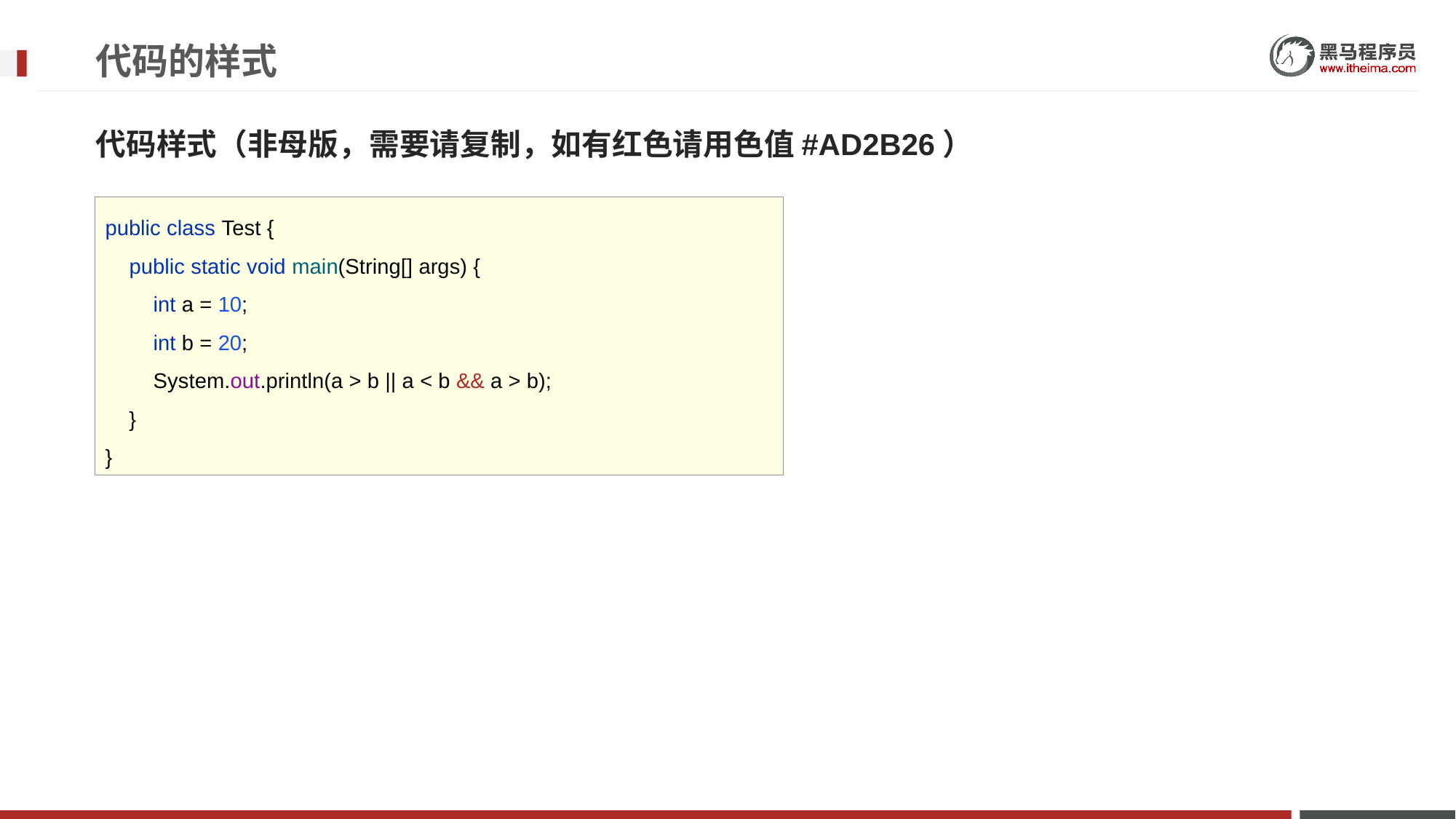

# 代码的样式
代码样式（非母版，需要请复制，如有红色请用色值#AD2B26）
public class Test {
    public static void main(String[] args) {
        int a = 10;
        int b = 20;
        System.out.println(a > b || a < b && a > b);
    }
}